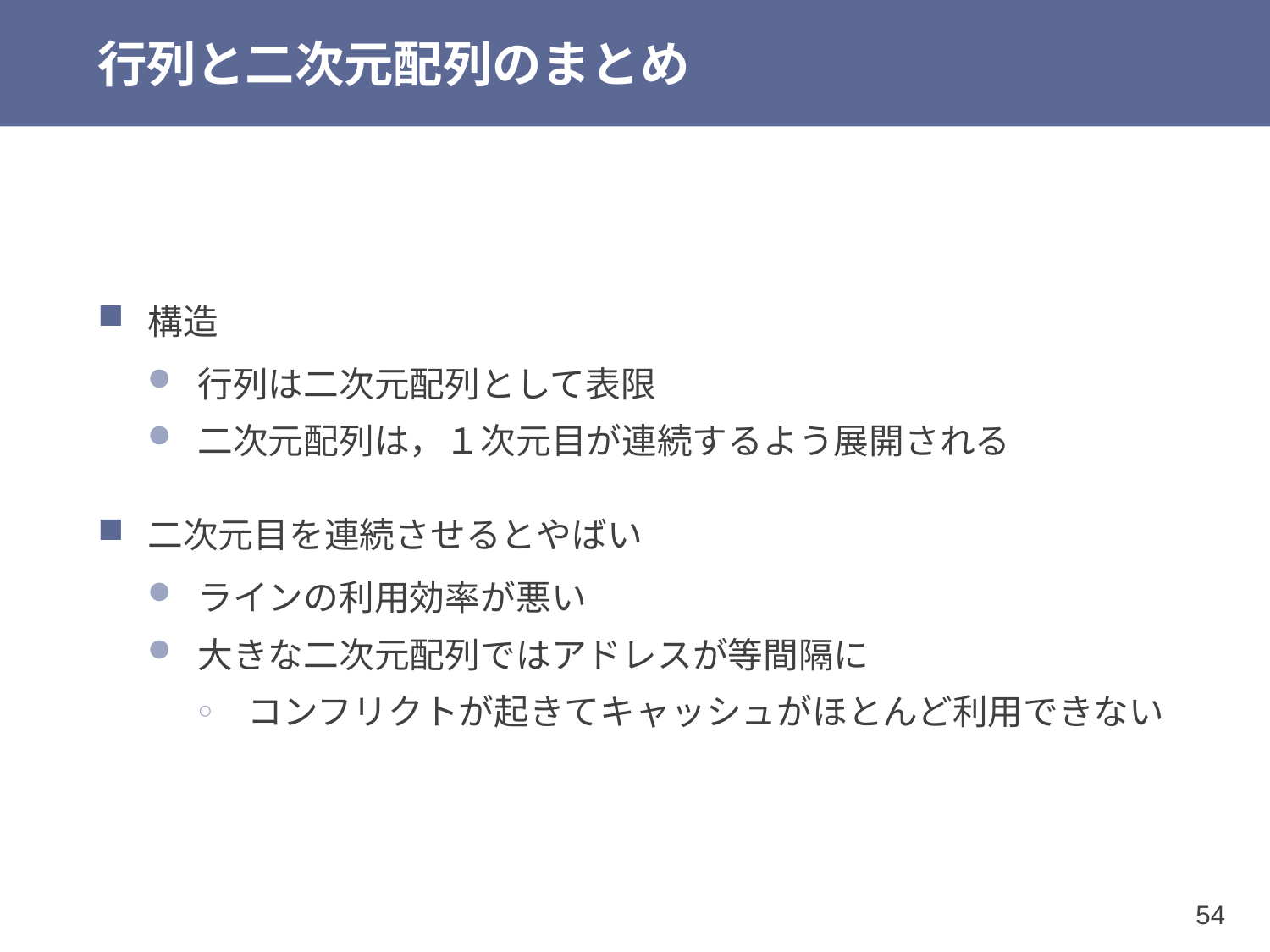

# 行列と二次元配列のまとめ
構造
行列は二次元配列として表限
二次元配列は，１次元目が連続するよう展開される
二次元目を連続させるとやばい
ラインの利用効率が悪い
大きな二次元配列ではアドレスが等間隔に
コンフリクトが起きてキャッシュがほとんど利用できない